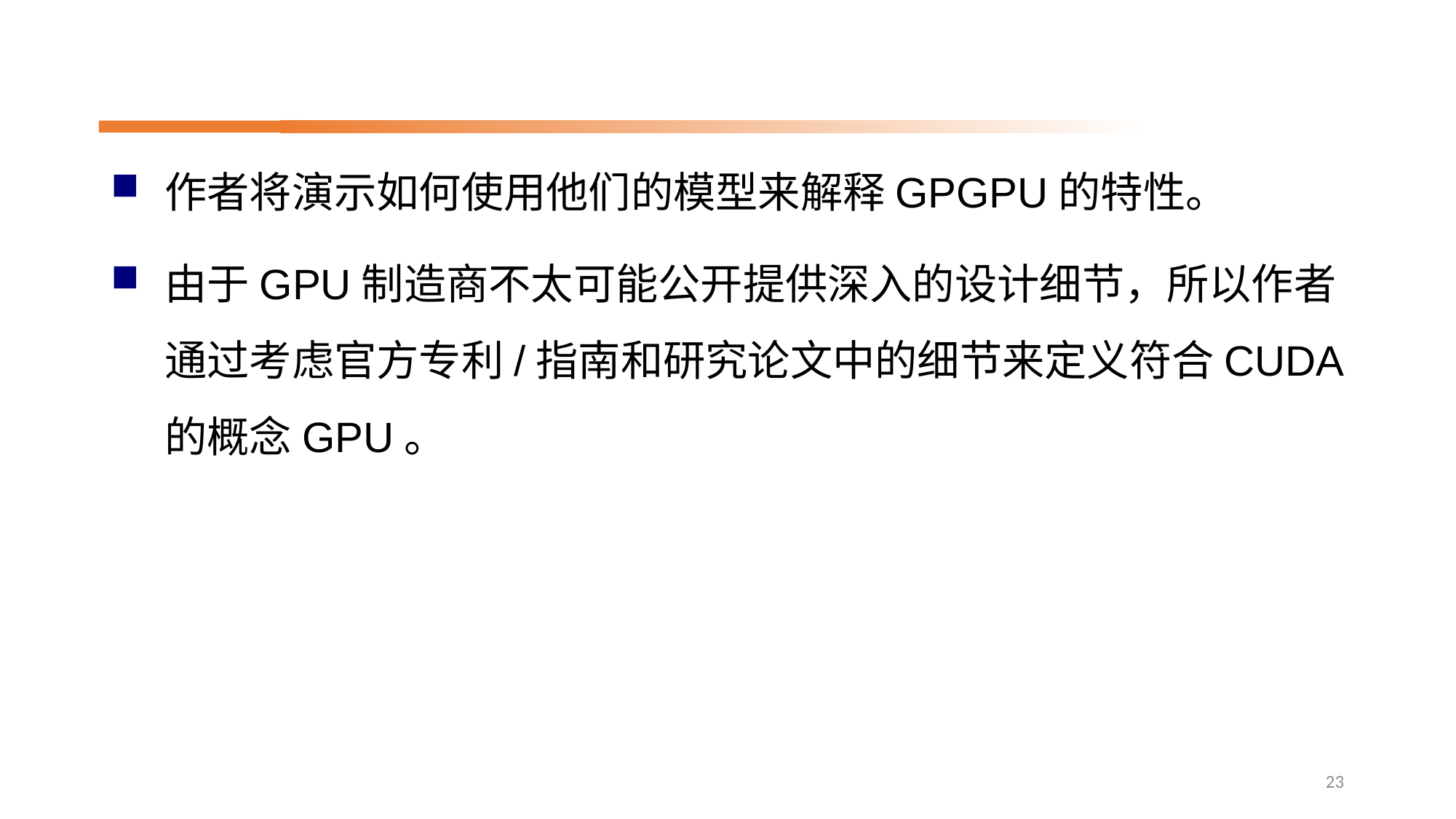

#
作者将演示如何使用他们的模型来解释GPGPU的特性。
由于GPU制造商不太可能公开提供深入的设计细节，所以作者通过考虑官方专利/指南和研究论文中的细节来定义符合CUDA的概念GPU。
23